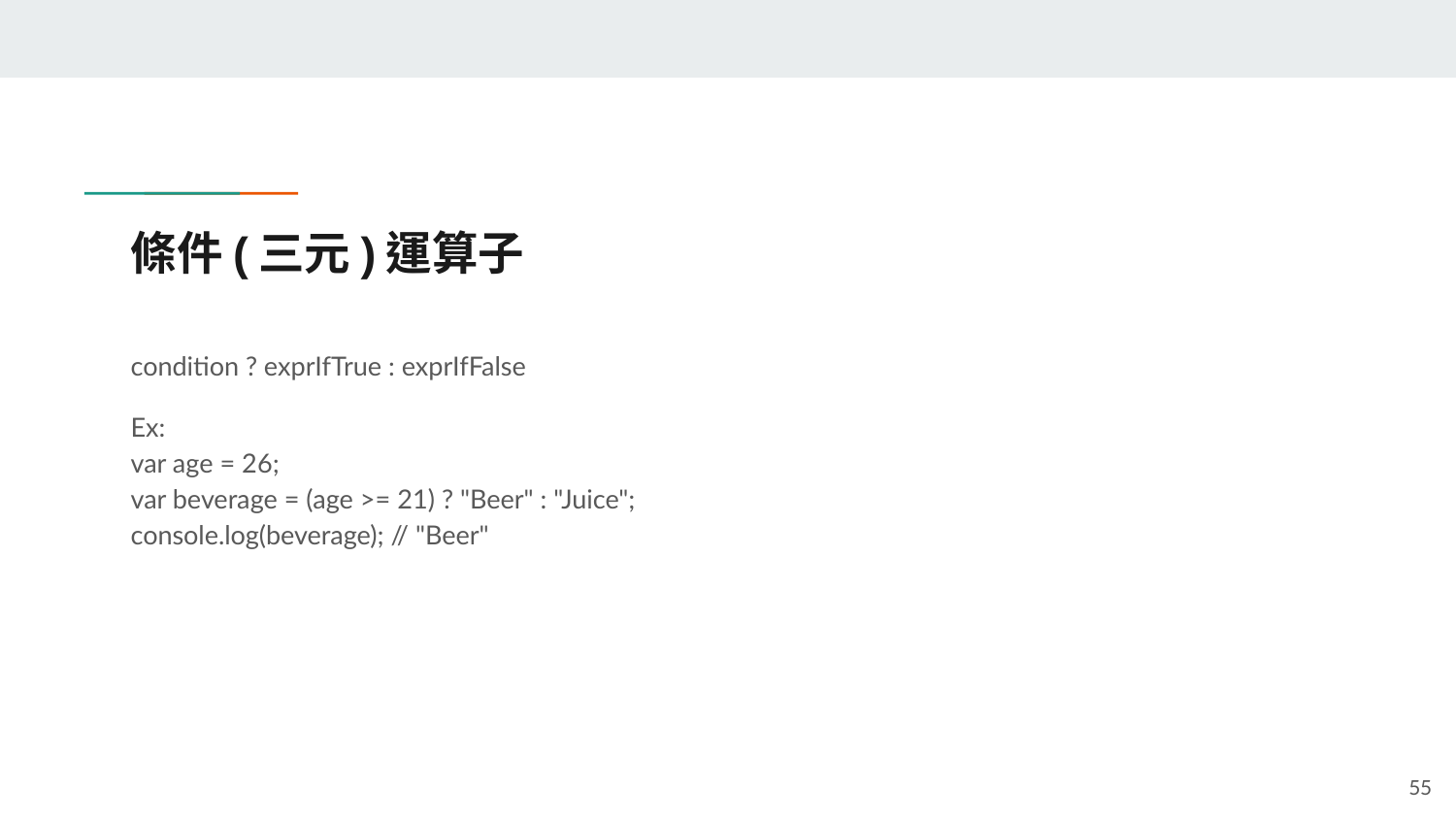

# 條件(三元)運算子
condition ? exprIfTrue : exprIfFalse
Ex:
var age = 26;
var beverage = (age >= 21) ? "Beer" : "Juice";
console.log(beverage); // "Beer"

55